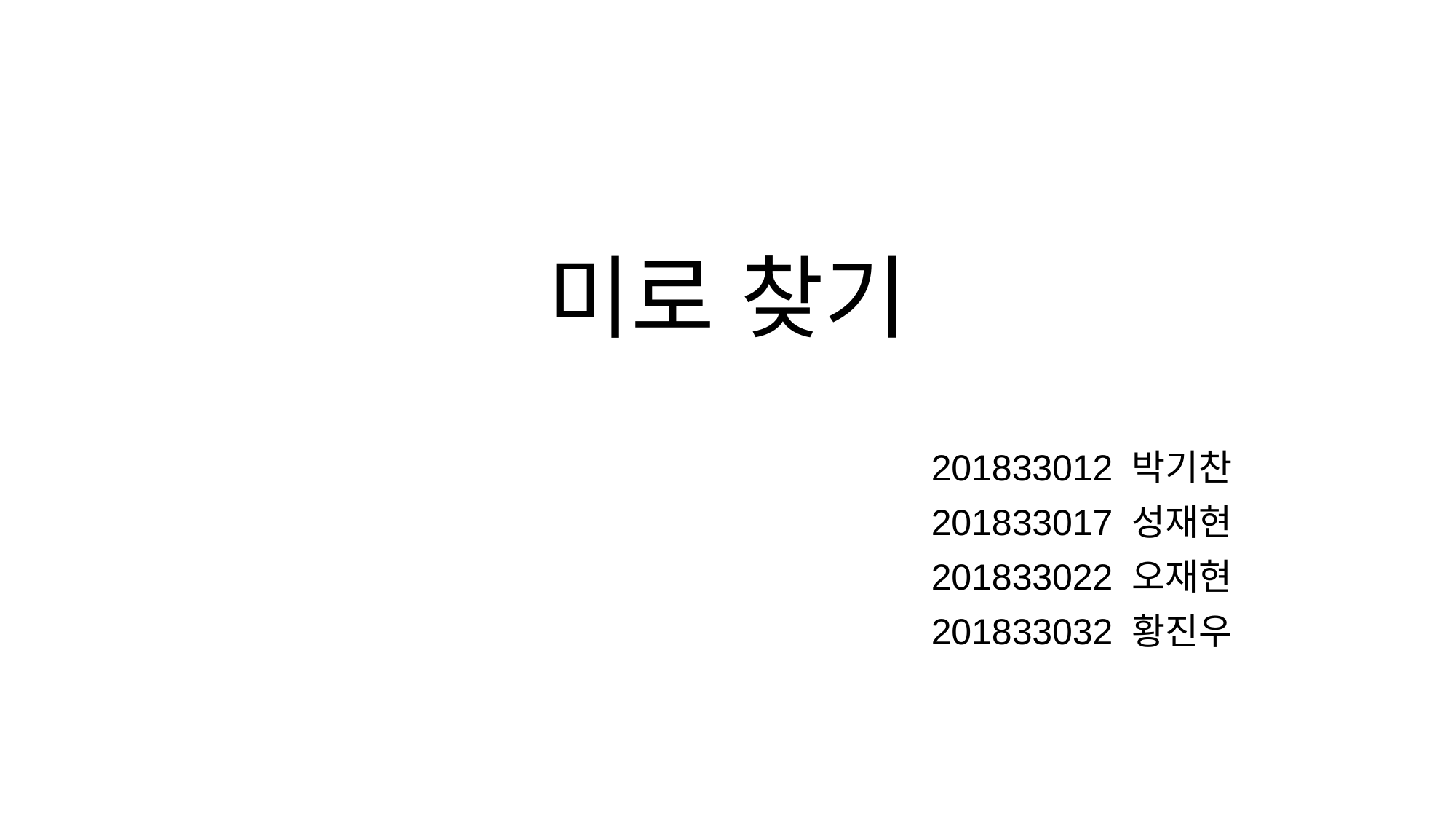

# 미로 찾기
201833012 박기찬
201833017 성재현
201833022 오재현
201833032 황진우